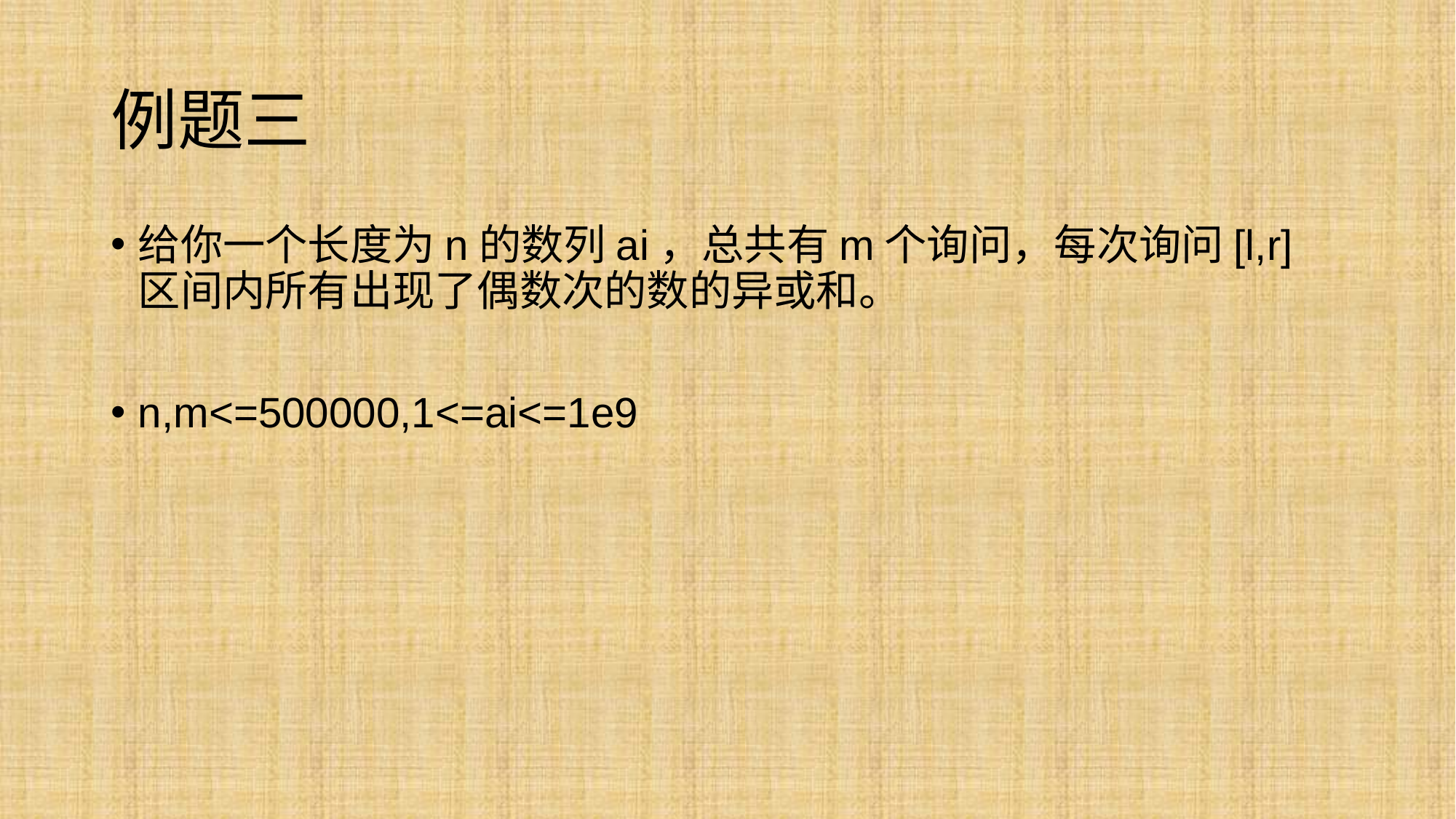

# 例题三
给你一个长度为n的数列ai，总共有m个询问，每次询问[l,r]区间内所有出现了偶数次的数的异或和。

n,m<=500000,1<=ai<=1e9